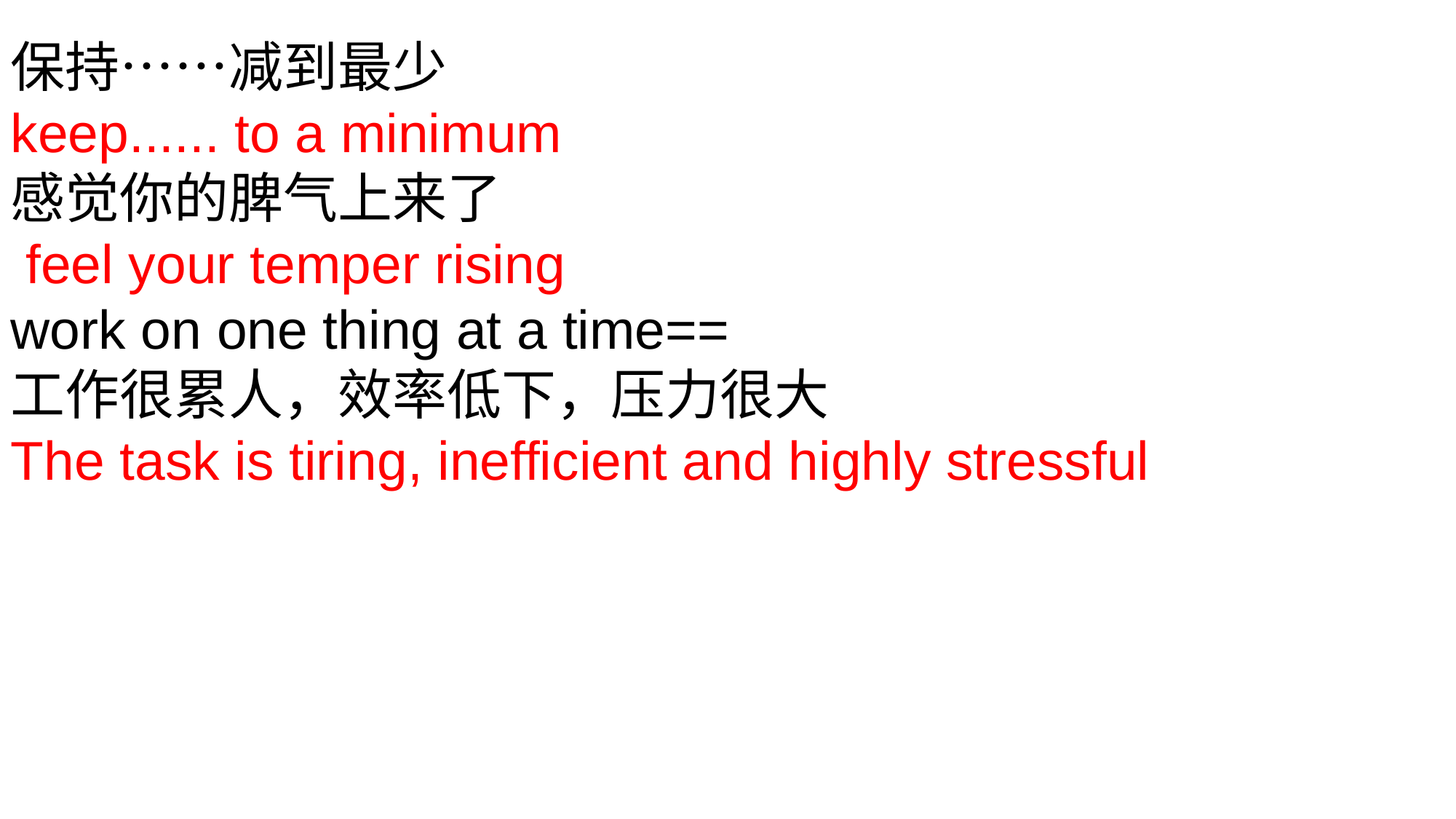

保持……减到最少
keep...... to a minimum
感觉你的脾气上来了
 feel your temper rising
work on one thing at a time==
工作很累人，效率低下，压力很大
The task is tiring, inefficient and highly stressful